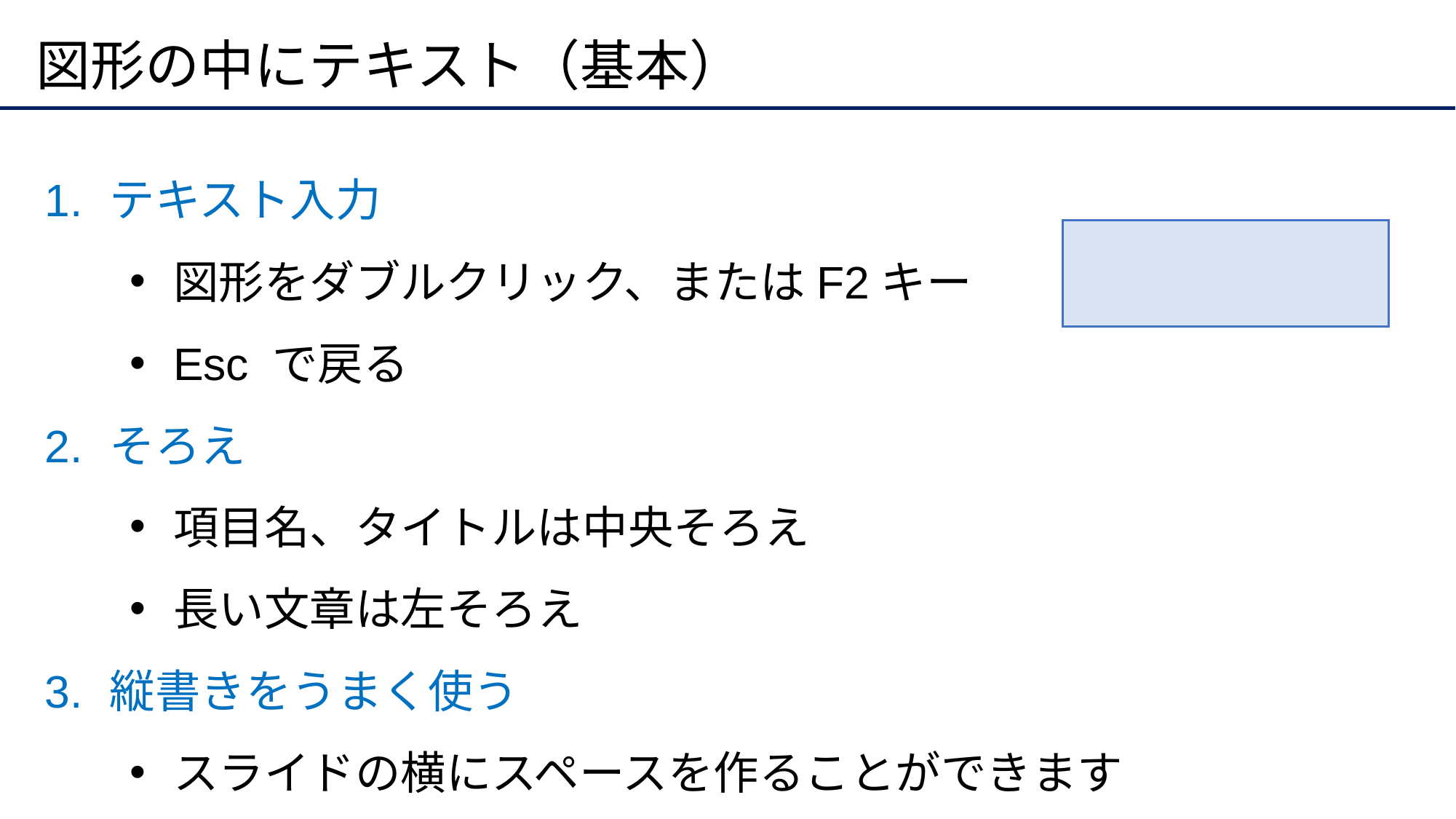

# 図形の中にテキスト（基本）
テキスト入力
図形をダブルクリック、またはF2キー
Esc で戻る
そろえ
項目名、タイトルは中央そろえ
長い文章は左そろえ
縦書きをうまく使う
スライドの横にスペースを作ることができます